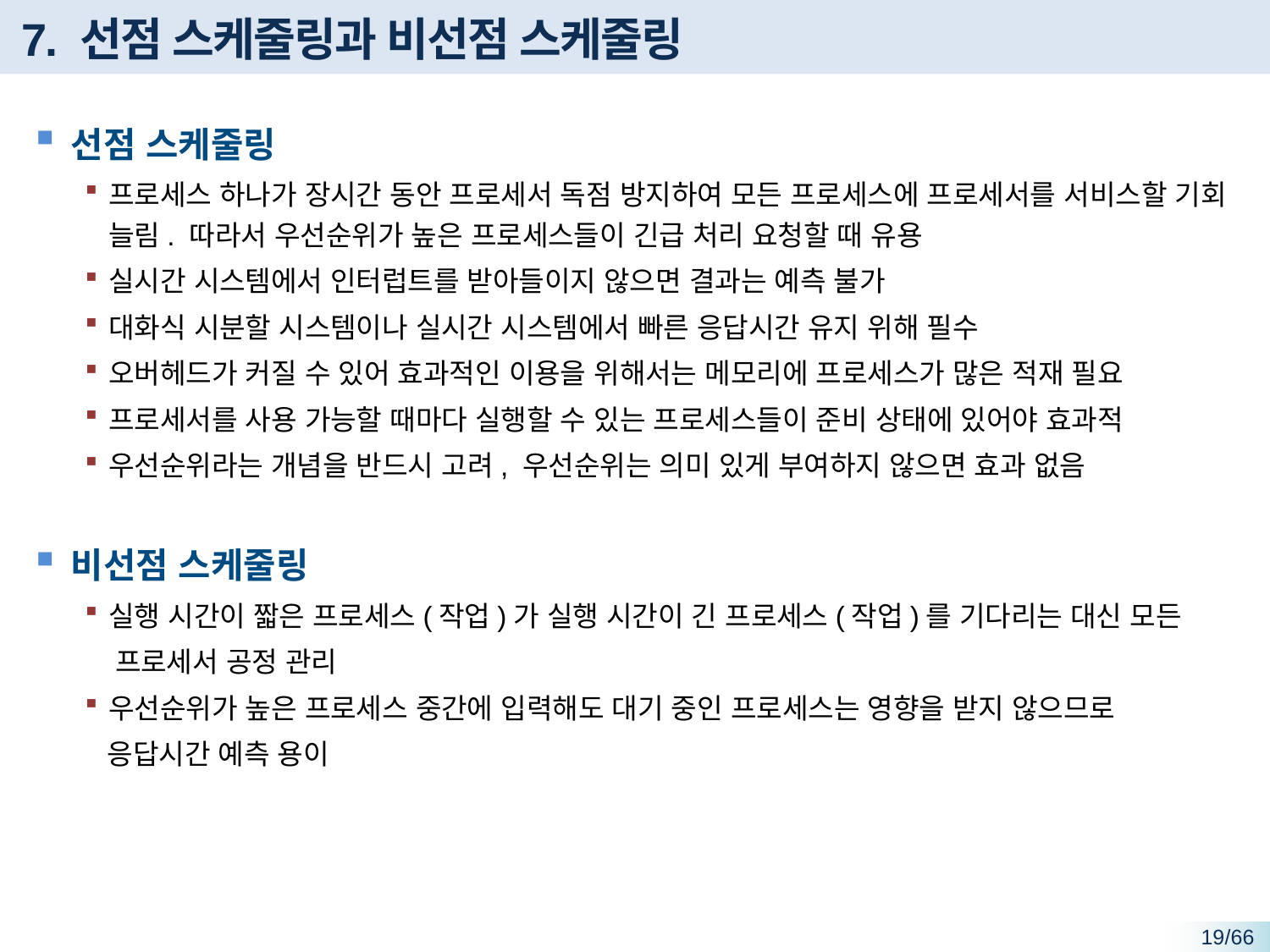

# 7. 선점 스케줄링과 비선점 스케줄링
선점 스케줄링
프로세스 하나가 장시간 동안 프로세서 독점 방지하여 모든 프로세스에 프로세서를 서비스할 기회 늘림. 따라서 우선순위가 높은 프로세스들이 긴급 처리 요청할 때 유용
실시간 시스템에서 인터럽트를 받아들이지 않으면 결과는 예측 불가
대화식 시분할 시스템이나 실시간 시스템에서 빠른 응답시간 유지 위해 필수
오버헤드가 커질 수 있어 효과적인 이용을 위해서는 메모리에 프로세스가 많은 적재 필요
프로세서를 사용 가능할 때마다 실행할 수 있는 프로세스들이 준비 상태에 있어야 효과적
우선순위라는 개념을 반드시 고려, 우선순위는 의미 있게 부여하지 않으면 효과 없음

비선점 스케줄링
실행 시간이 짧은 프로세스(작업)가 실행 시간이 긴 프로세스(작업)를 기다리는 대신 모든
   프로세서 공정 관리
우선순위가 높은 프로세스 중간에 입력해도 대기 중인 프로세스는 영향을 받지 않으므로
  응답시간 예측 용이